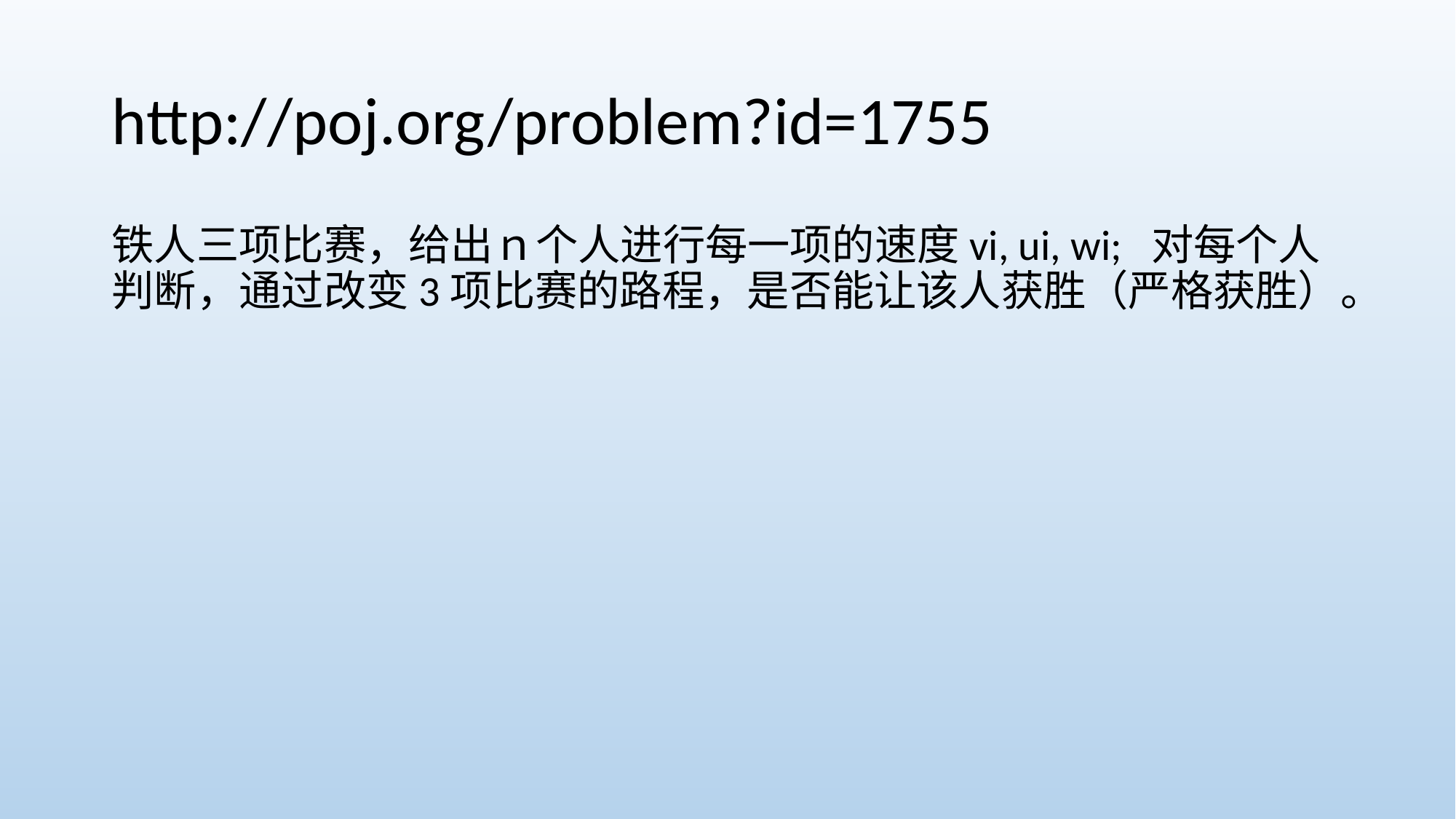

# http://poj.org/problem?id=1755
铁人三项比赛，给出ｎ个人进行每一项的速度vi, ui, wi;  对每个人判断，通过改变3项比赛的路程，是否能让该人获胜（严格获胜）。